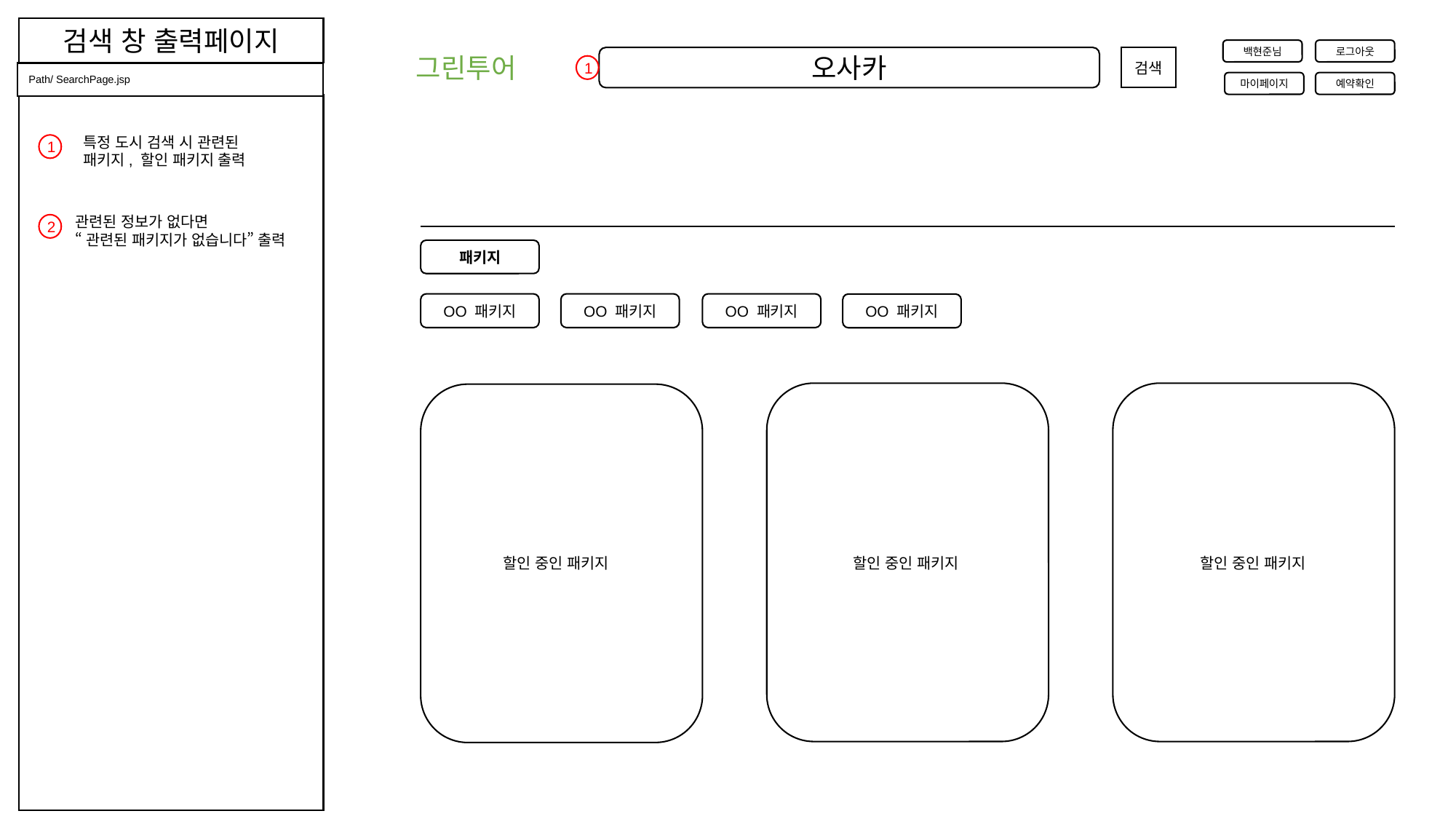

검색 창 출력페이지
로그아웃
백현준님
예약확인
마이페이지
그린투어
오사카
검색
1
Path/ SearchPage.jsp

특정 도시 검색 시 관련된 패키지, 할인 패키지 출력
1
관련된 정보가 없다면
“관련된 패키지가 없습니다” 출력
2
패키지
OO 패키지
OO 패키지
OO 패키지
OO 패키지

할인 중인 패키지
할인 중인 패키지
할인 중인 패키지